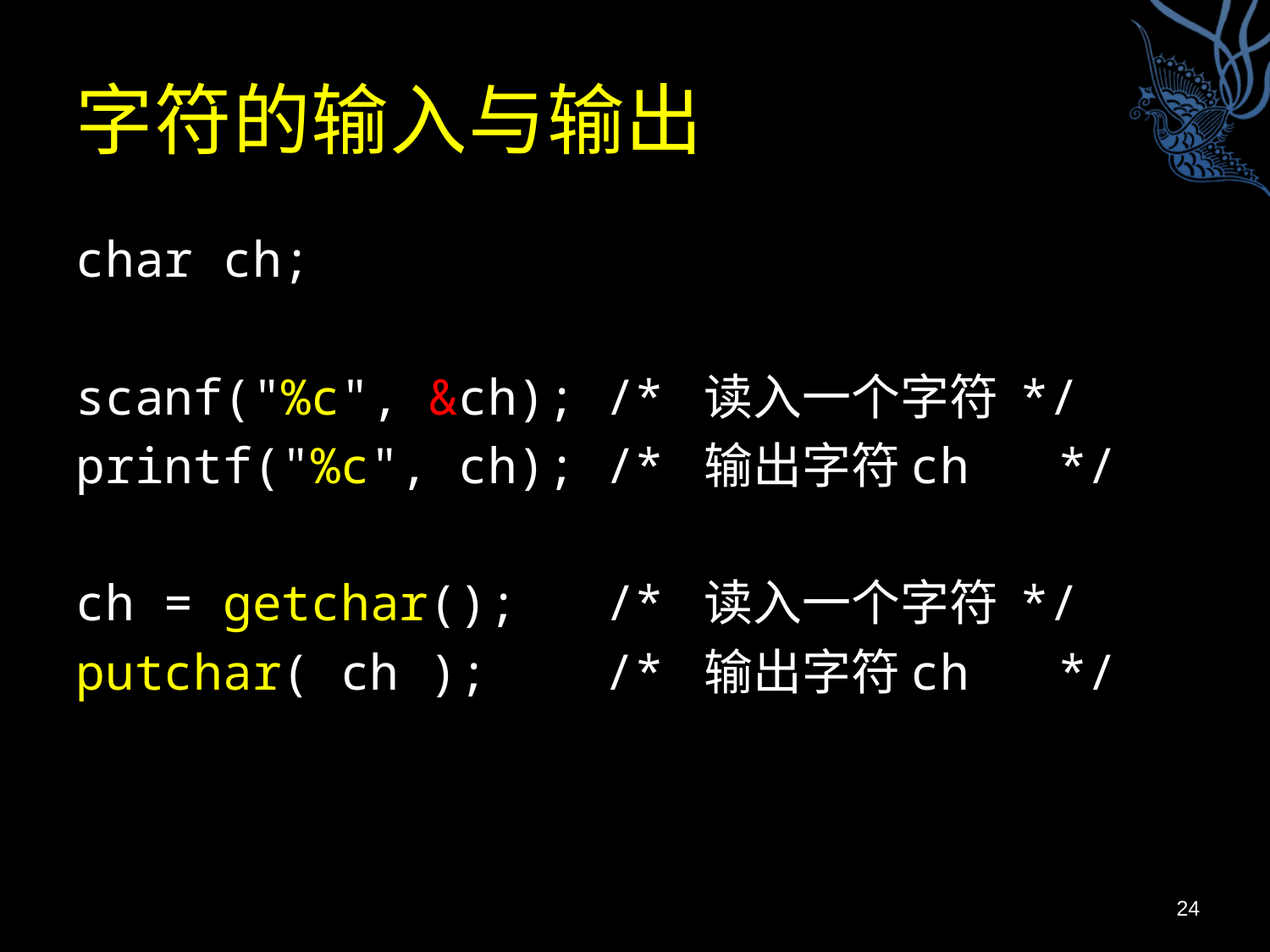

# 字符的输入与输出
char ch;

scanf("%c", &ch); /* 读入一个字符 */
printf("%c", ch); /* 输出字符ch   */

ch = getchar();   /* 读入一个字符 */
putchar( ch );    /* 输出字符ch   */

24